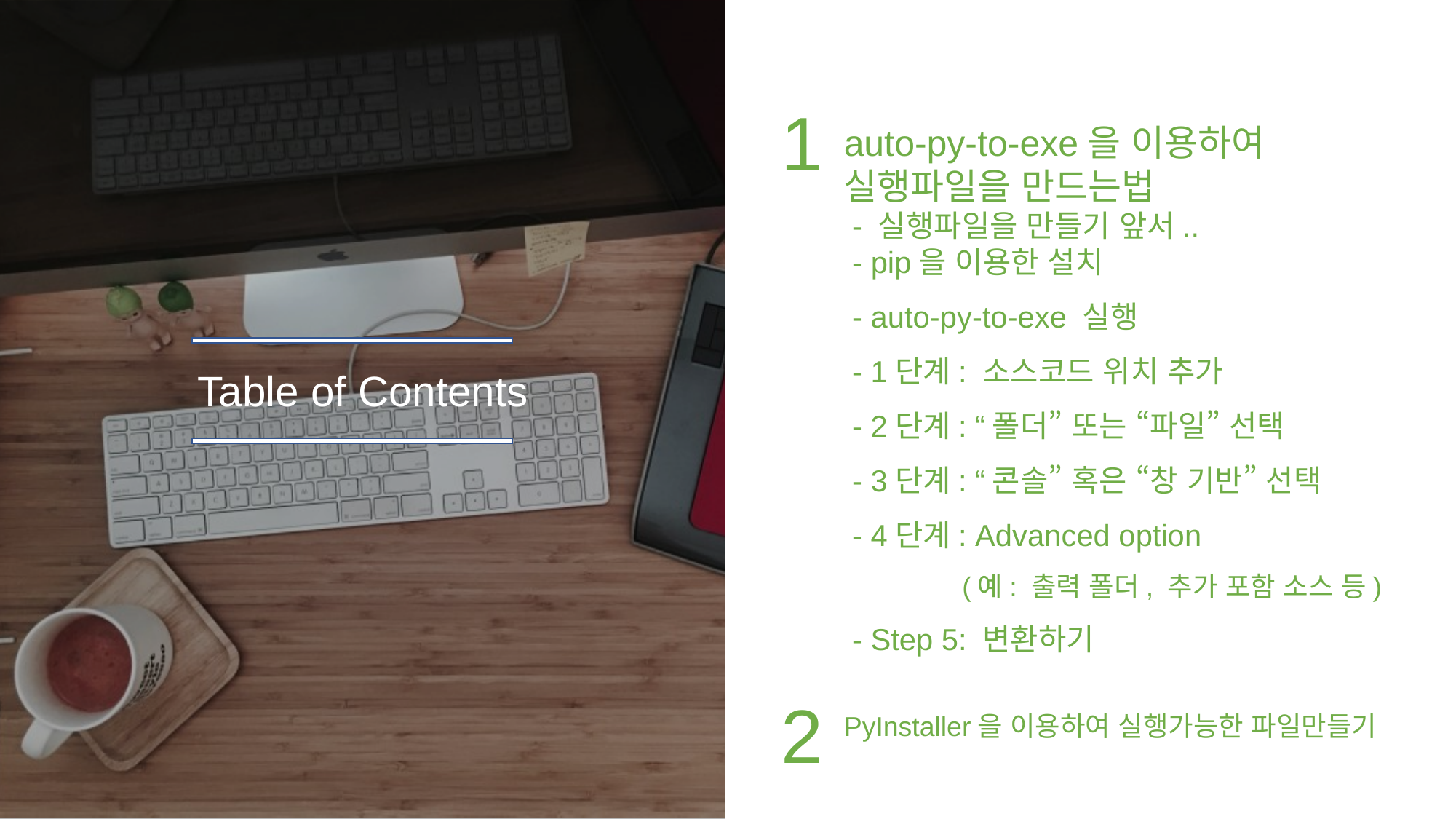

1
auto-py-to-exe을 이용하여
실행파일을 만드는법
 - 실행파일을 만들기 앞서..
 - pip을 이용한 설치
 - auto-py-to-exe 실행
 - 1단계: 소스코드 위치 추가
 - 2단계: “폴더” 또는 “파일” 선택
 - 3단계: “콘솔” 혹은 “창 기반” 선택
 - 4단계: Advanced option
(예: 출력 폴더, 추가 포함 소스 등)
 - Step 5: 변환하기
Table of Contents
2
PyInstaller을 이용하여 실행가능한 파일만들기